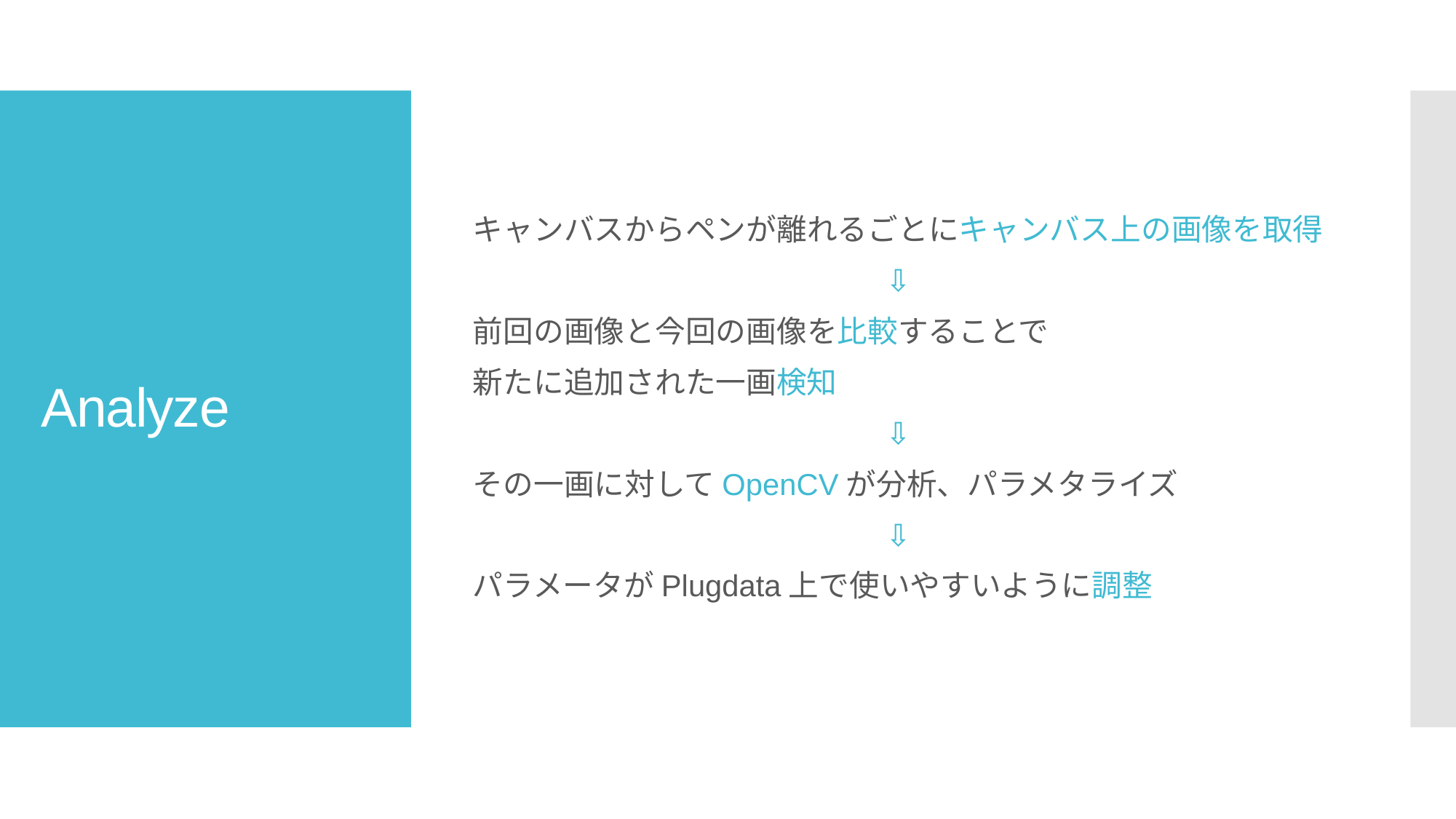

キャンバスからペンが離れるごとにキャンバス上の画像を取得
⇩
前回の画像と今回の画像を比較することで
新たに追加された一画検知
⇩
その一画に対してOpenCVが分析、パラメタライズ
⇩
パラメータがPlugdata上で使いやすいように調整
# Analyze